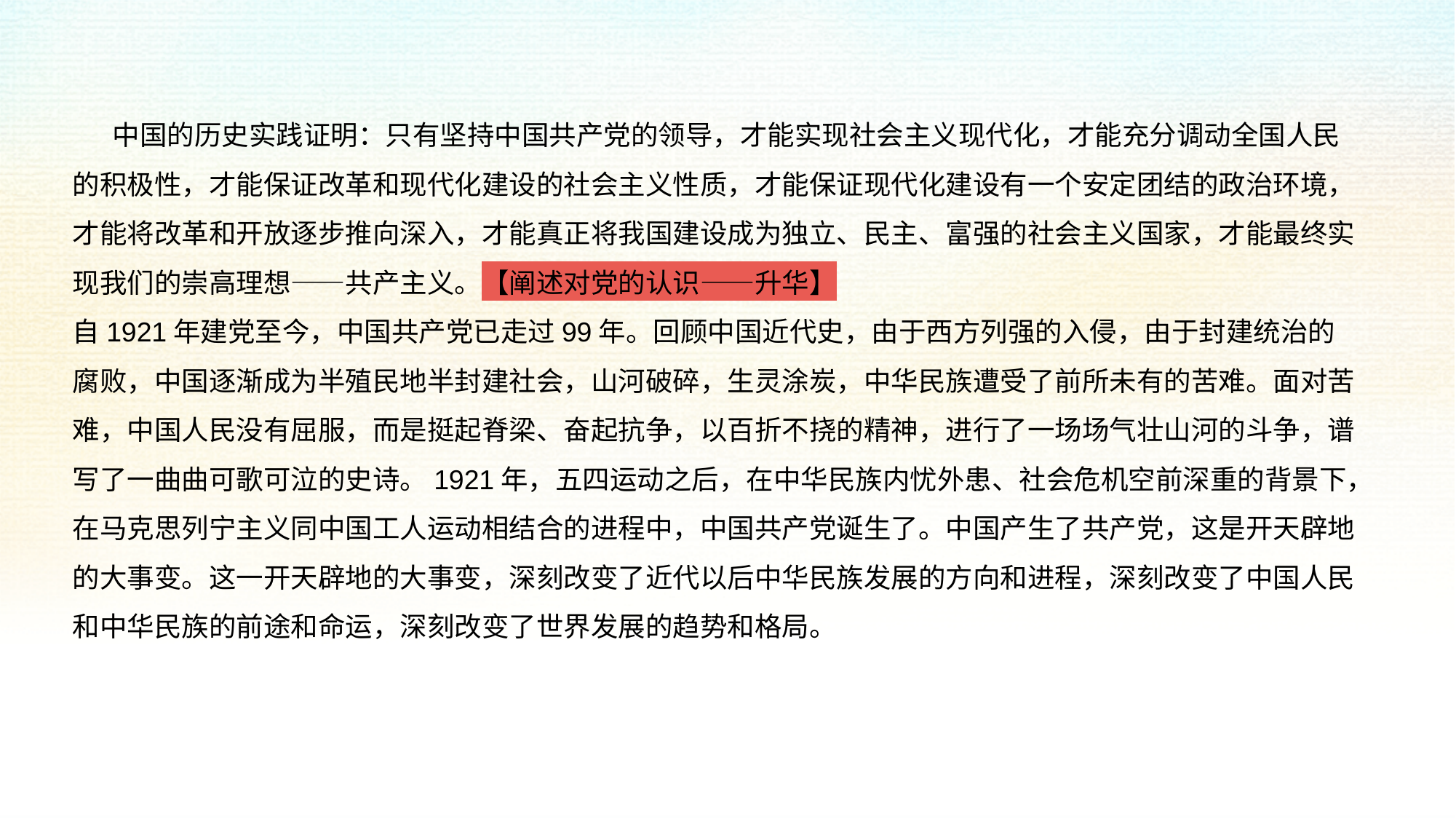

中国的历史实践证明：只有坚持中国共产党的领导，才能实现社会主义现代化，才能充分调动全国人民的积极性，才能保证改革和现代化建设的社会主义性质，才能保证现代化建设有一个安定团结的政治环境，才能将改革和开放逐步推向深入，才能真正将我国建设成为独立、民主、富强的社会主义国家，才能最终实现我们的崇高理想——共产主义。【阐述对党的认识——升华】
自1921年建党至今，中国共产党已走过99年。回顾中国近代史，由于西方列强的入侵，由于封建统治的腐败，中国逐渐成为半殖民地半封建社会，山河破碎，生灵涂炭，中华民族遭受了前所未有的苦难。面对苦难，中国人民没有屈服，而是挺起脊梁、奋起抗争，以百折不挠的精神，进行了一场场气壮山河的斗争，谱写了一曲曲可歌可泣的史诗。1921年，五四运动之后，在中华民族内忧外患、社会危机空前深重的背景下，在马克思列宁主义同中国工人运动相结合的进程中，中国共产党诞生了。中国产生了共产党，这是开天辟地的大事变。这一开天辟地的大事变，深刻改变了近代以后中华民族发展的方向和进程，深刻改变了中国人民和中华民族的前途和命运，深刻改变了世界发展的趋势和格局。